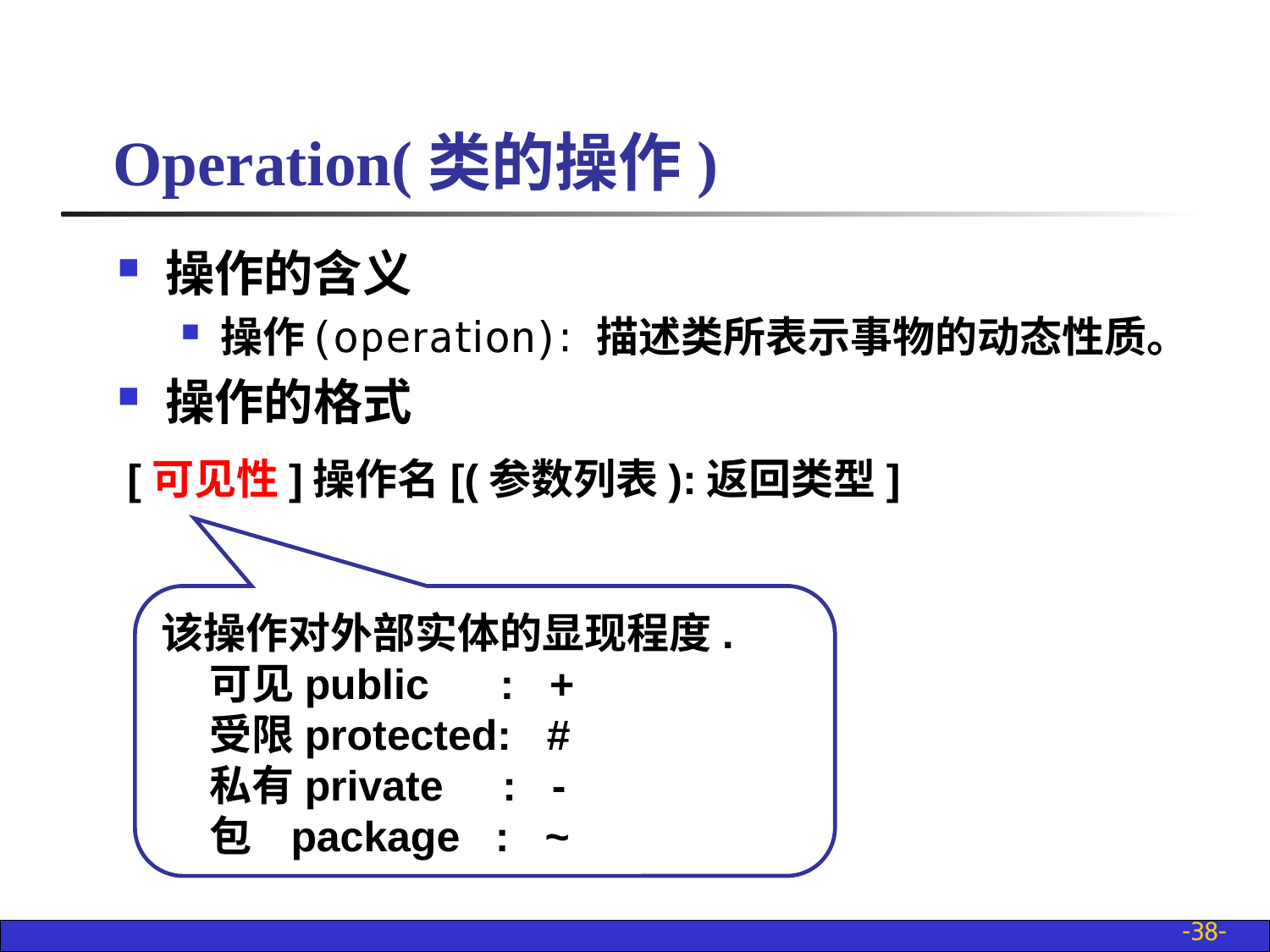

Operation(类的操作)
操作的含义
操作(operation): 描述类所表示事物的动态性质。
操作的格式
[可见性]操作名[(参数列表):返回类型]
该操作对外部实体的显现程度.
    可见public      :   +
    受限protected:   #
    私有private     :   -
    包   package   :   ~

-38-